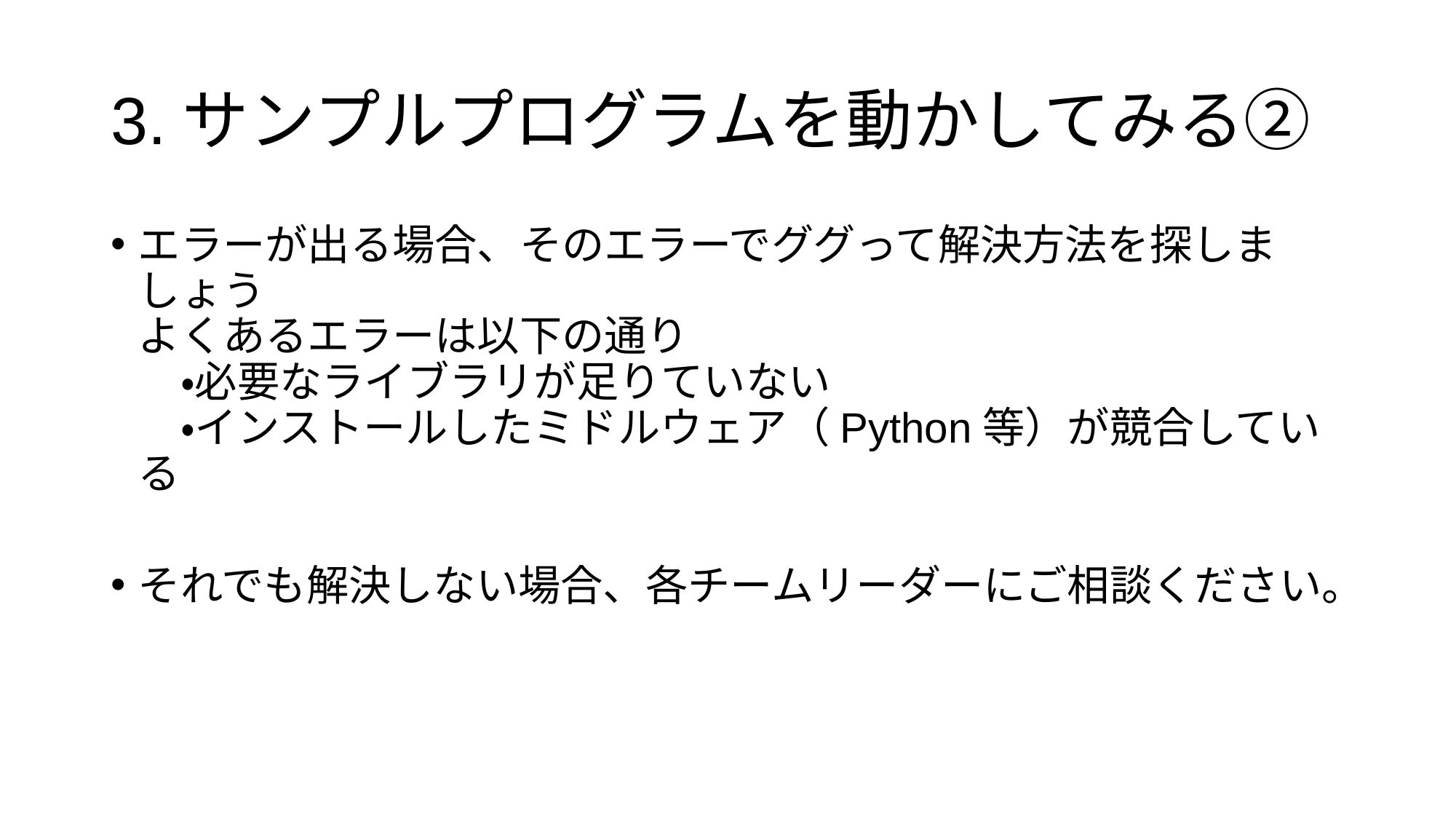

# 3.サンプルプログラムを動かしてみる②
エラーが出る場合、そのエラーでググって解決方法を探しましょう
よくあるエラーは以下の通り
　・必要なライブラリが足りていない
　・インストールしたミドルウェア（Python等）が競合している
それでも解決しない場合、各チームリーダーにご相談ください。